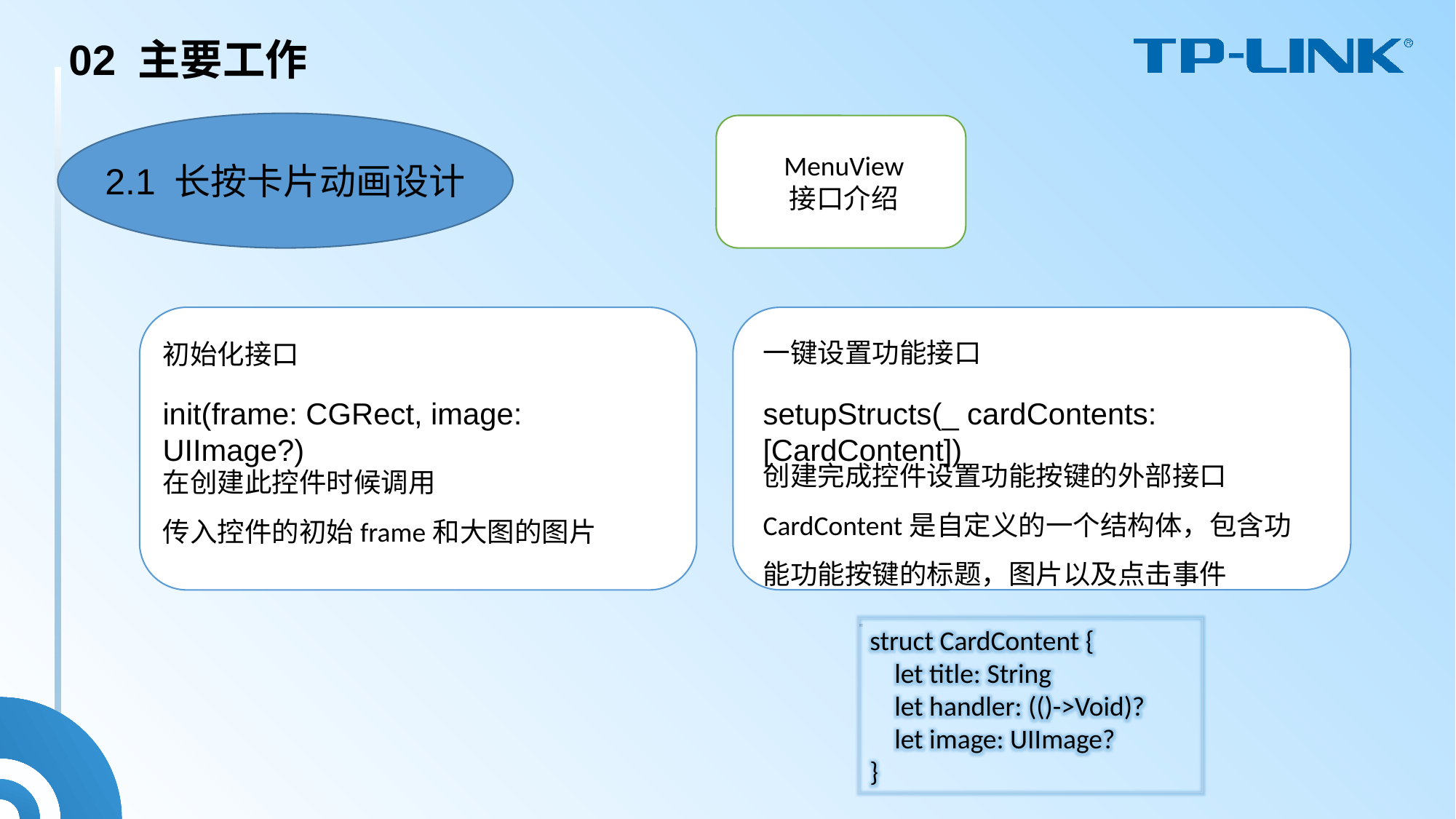

02 主要工作

MenuView
接口介绍
2.1 长按卡片动画设计

一键设置功能接口
初始化接口
init(frame: CGRect, image: UIImage?)
setupStructs(_ cardContents: [CardContent])
创建完成控件设置功能按键的外部接口
CardContent是自定义的一个结构体，包含功能功能按键的标题，图片以及点击事件
在创建此控件时候调用
传入控件的初始frame和大图的图片
struct CardContent {
    let title: String
    let handler: (()->Void)?
    let image: UIImage?
}